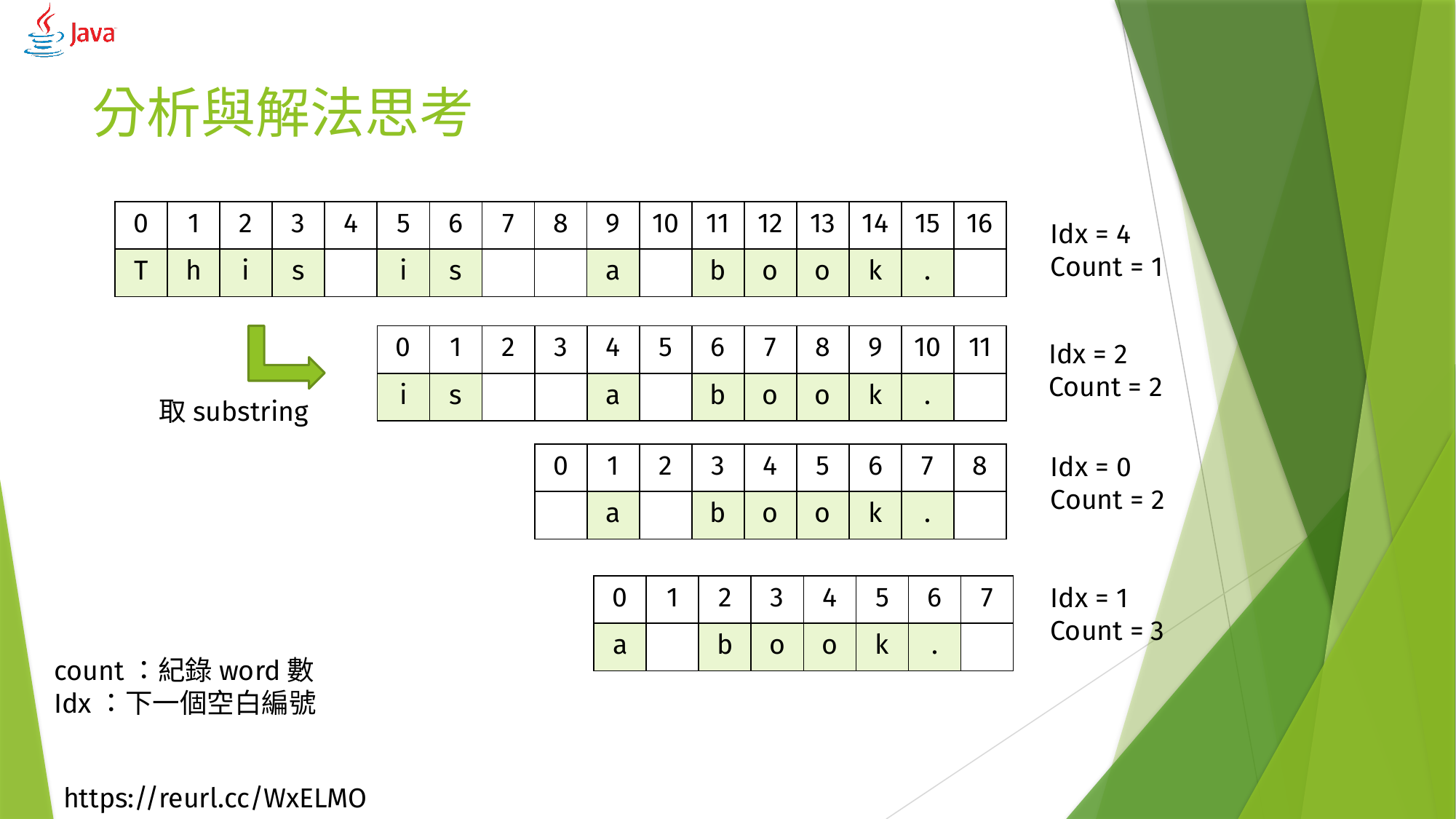

# 分析與解法思考
| 0 | 1 | 2 | 3 | 4 | 5 | 6 | 7 | 8 | 9 | 10 | 11 | 12 | 13 | 14 | 15 | 16 |
| --- | --- | --- | --- | --- | --- | --- | --- | --- | --- | --- | --- | --- | --- | --- | --- | --- |
| T | h | i | s |  | i | s |  |  | a |  | b | o | o | k | . |  |
Idx = 4
Count = 1

| 0 | 1 | 2 | 3 | 4 | 5 | 6 | 7 | 8 | 9 | 10 | 11 |
| --- | --- | --- | --- | --- | --- | --- | --- | --- | --- | --- | --- |
| i | s |  |  | a |  | b | o | o | k | . |  |
Idx = 2
Count = 2
取substring
| 0 | 1 | 2 | 3 | 4 | 5 | 6 | 7 | 8 |
| --- | --- | --- | --- | --- | --- | --- | --- | --- |
|  | a |  | b | o | o | k | . |  |
Idx = 0
Count = 2
Idx = 1
Count = 3
| 0 | 1 | 2 | 3 | 4 | 5 | 6 | 7 |
| --- | --- | --- | --- | --- | --- | --- | --- |
| a |  | b | o | o | k | . |  |
count：紀錄word數
Idx：下一個空白編號